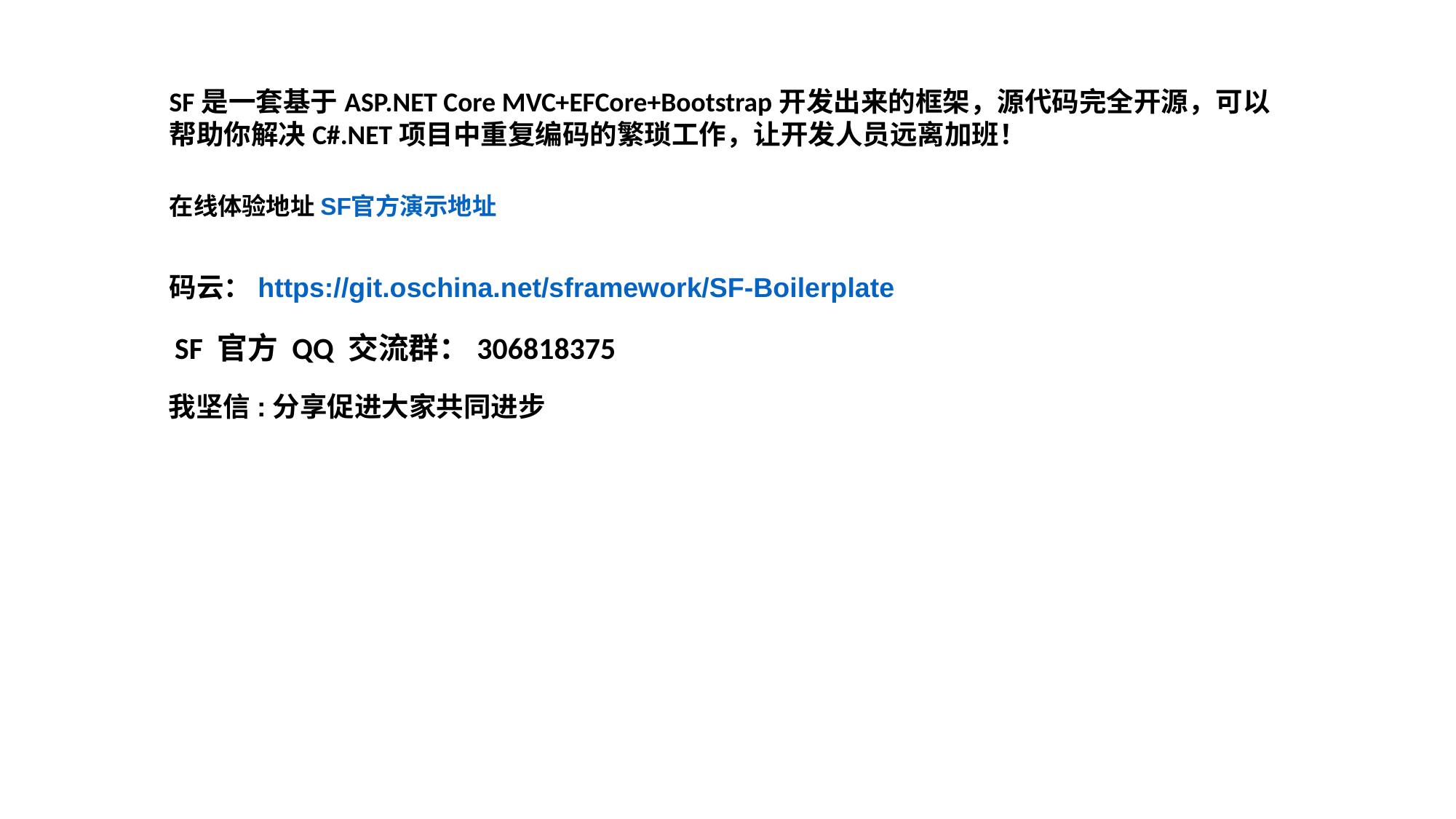

SF是一套基于ASP.NET Core MVC+EFCore+Bootstrap开发出来的框架，源代码完全开源，可以帮助你解决C#.NET项目中重复编码的繁琐工作，让开发人员远离加班！
在线体验地址SF官方演示地址

码云：https://git.oschina.net/sframework/SF-Boilerplate
# SF 官方 QQ 交流群：306818375
我坚信:分享促进大家共同进步